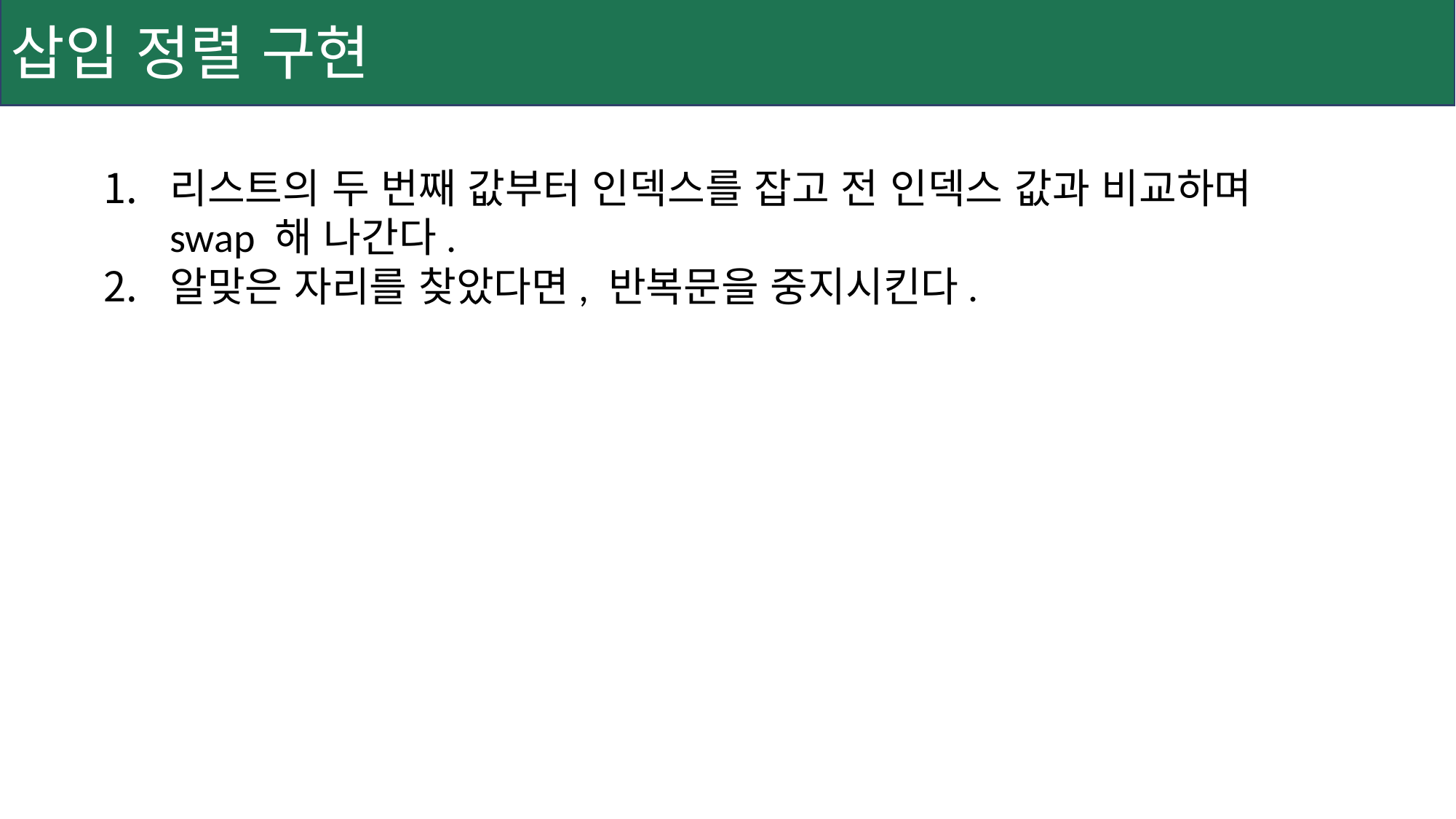

삽입 정렬 구현
리스트의 두 번째 값부터 인덱스를 잡고 전 인덱스 값과 비교하며 swap 해 나간다.
알맞은 자리를 찾았다면, 반복문을 중지시킨다.